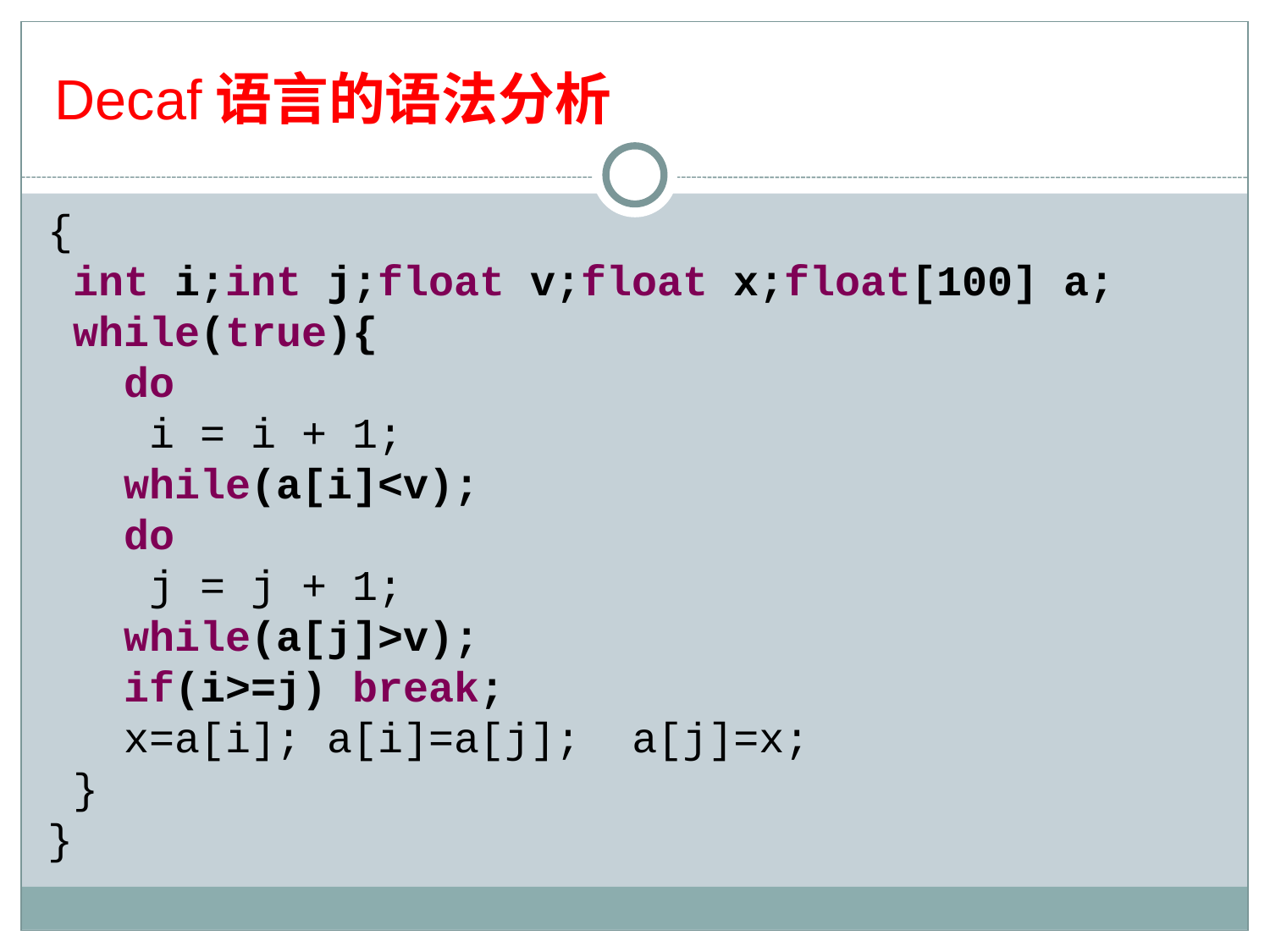

Decaf语言的语法分析
{
 int i;int j;float v;float x;float[100] a;
 while(true){
   do
    i = i + 1;
   while(a[i]<v);
   do
    j = j + 1;
   while(a[j]>v);
   if(i>=j) break;
   x=a[i]; a[i]=a[j];  a[j]=x;
 }
}